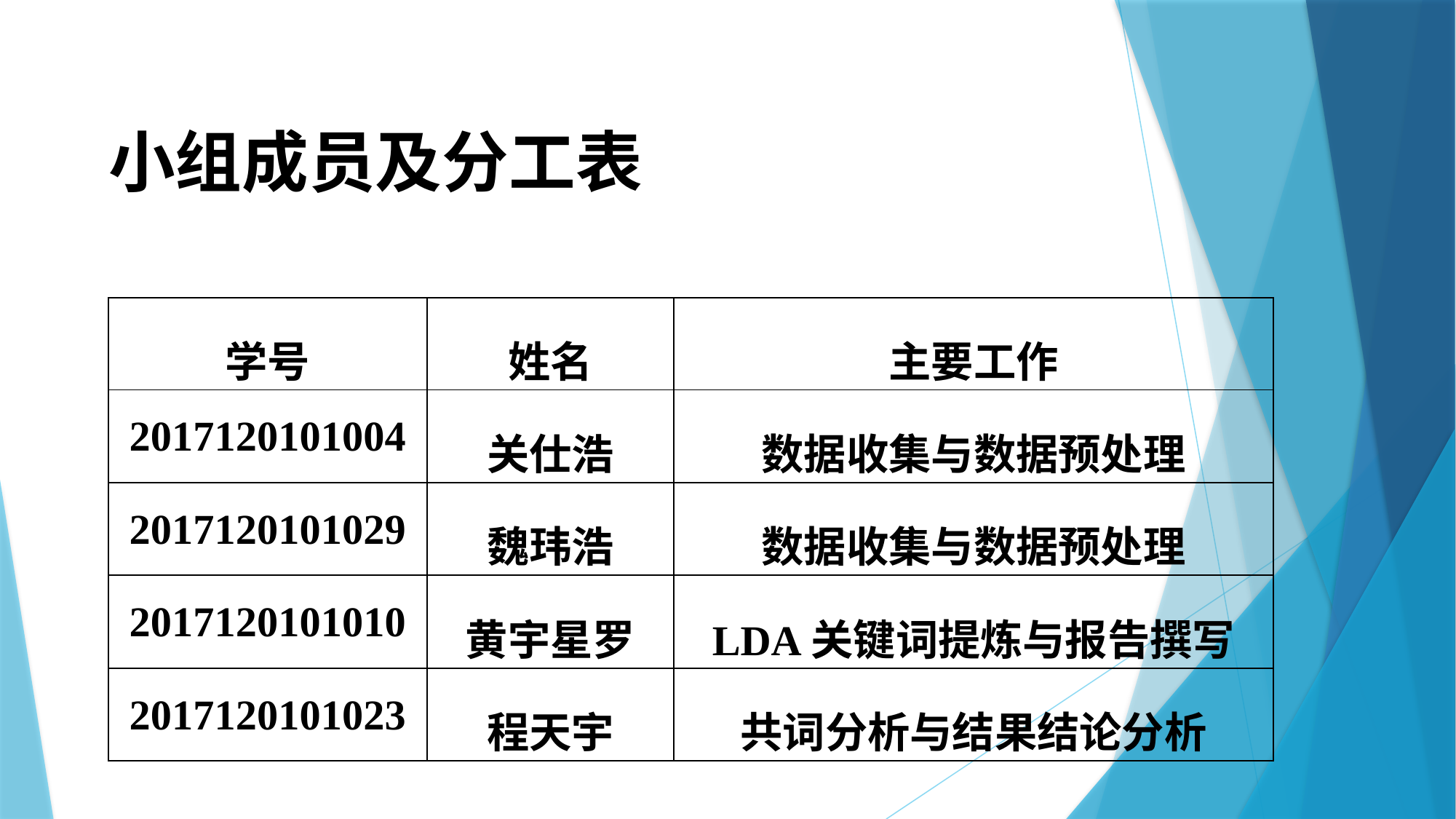

小组成员及分工表
| 学号 | 姓名 | 主要工作 |
| --- | --- | --- |
| 2017120101004 | 关仕浩 | 数据收集与数据预处理 |
| 2017120101029 | 魏玮浩 | 数据收集与数据预处理 |
| 2017120101010 | 黄宇星罗 | LDA关键词提炼与报告撰写 |
| 2017120101023 | 程天宇 | 共词分析与结果结论分析 |